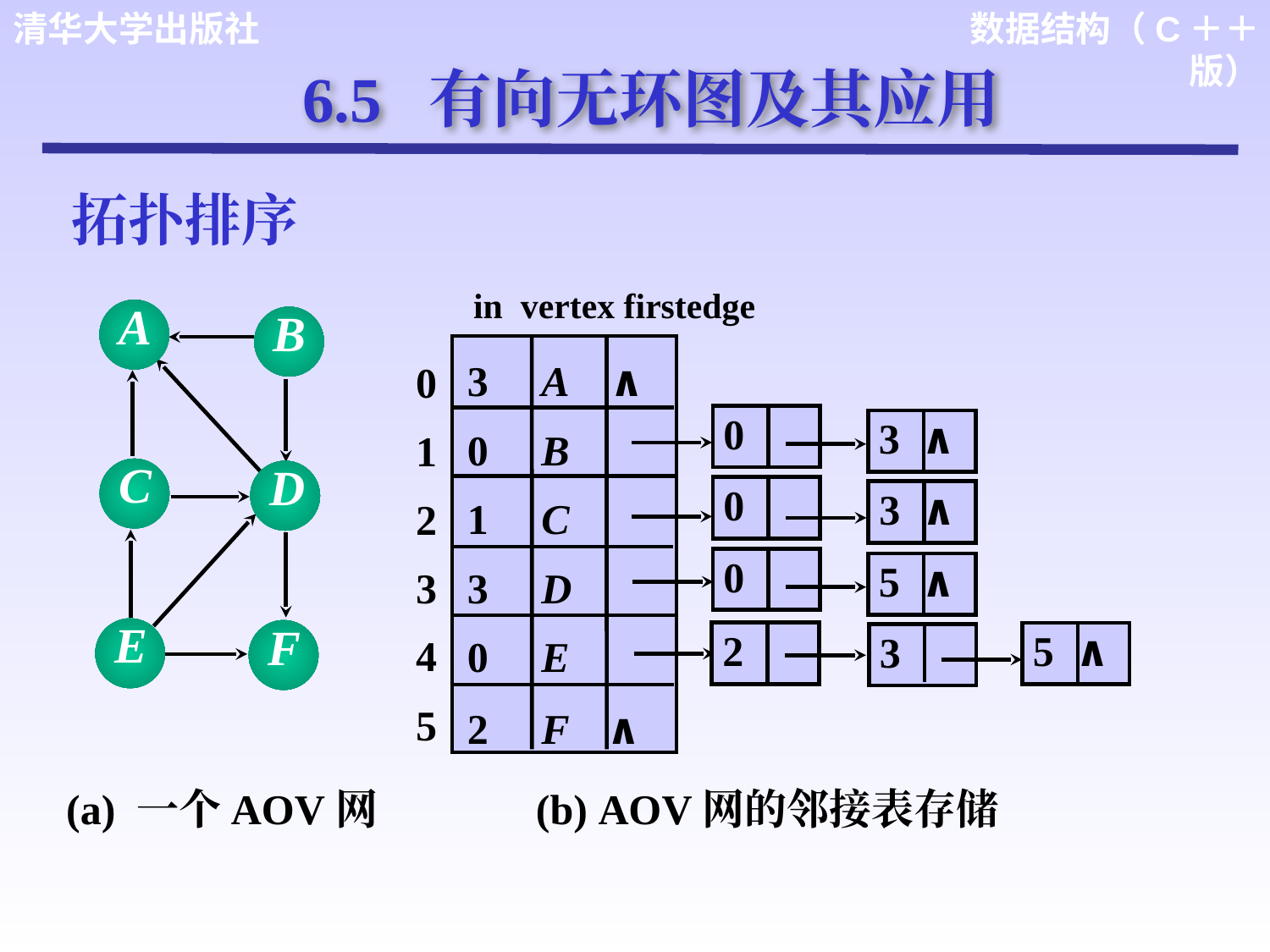

6.5  有向无环图及其应用
拓扑排序
 in  vertex firstedge
A

B

3     A    ∧
0     B
1     C
3     D
0     E
2     F      ∧
0
1
2
3
4
5
 0
 3  ∧
C

D

 0
 3  ∧
 0
 5  ∧
E

F

 2
 5  ∧
 3
(a) 一个AOV网              (b) AOV网的邻接表存储